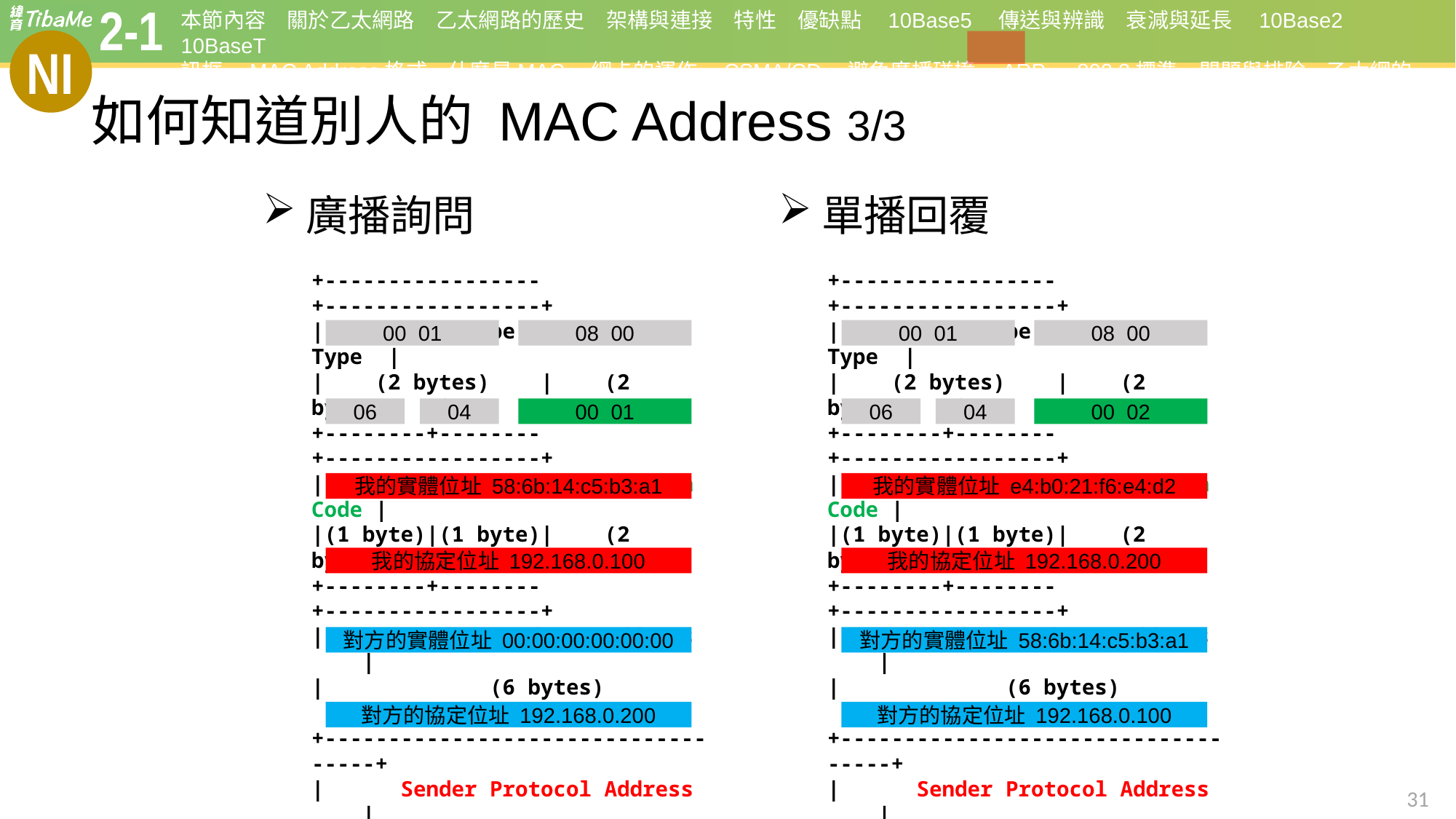

# 如何知道別人的 MAC Address 3/3
廣播詢問
單播回覆
+-----------------+-----------------+
|  Hardware Type  |  Protocol Type  |
|    (2 bytes)    |    (2 bytes)    |
+--------+--------+-----------------+
|   HAL  |   PAL  |  Operation Code |
|(1 byte)|(1 byte)|    (2 bytes)    |
+--------+--------+-----------------+
|      Sender Hardware Address      |
|             (6 bytes)             |
+-----------------------------------+
|      Sender Protocol Address      |
|             (4 bytes)             |
+-----------------------------------+
|      Target Hardware Address      |
|             (6 bytes)             |
+-----------------------------------+
|      Target Protocol Address      |
|             (4 bytes)             |
+-----------------------------------+
+-----------------+-----------------+
|  Hardware Type  |  Protocol Type  |
|    (2 bytes)    |    (2 bytes)    |
+--------+--------+-----------------+
|   HAL  |   PAL  |  Operation Code |
|(1 byte)|(1 byte)|    (2 bytes)    |
+--------+--------+-----------------+
|      Sender Hardware Address      |
|             (6 bytes)             |
+-----------------------------------+
|      Sender Protocol Address      |
|             (4 bytes)             |
+-----------------------------------+
|      Target Hardware Address      |
|             (6 bytes)             |
+-----------------------------------+
|      Target Protocol Address      |
|             (4 bytes)             |
+-----------------------------------+
00  01
08  00
00  01
08  00
06
04
00  01
06
04
00  02
我的實體位址 58:6b:14:c5:b3:a1
我的實體位址 e4:b0:21:f6:e4:d2
我的協定位址 192.168.0.100
我的協定位址 192.168.0.200
對方的實體位址 00:00:00:00:00:00
對方的實體位址 58:6b:14:c5:b3:a1
對方的協定位址 192.168.0.200
對方的協定位址 192.168.0.100